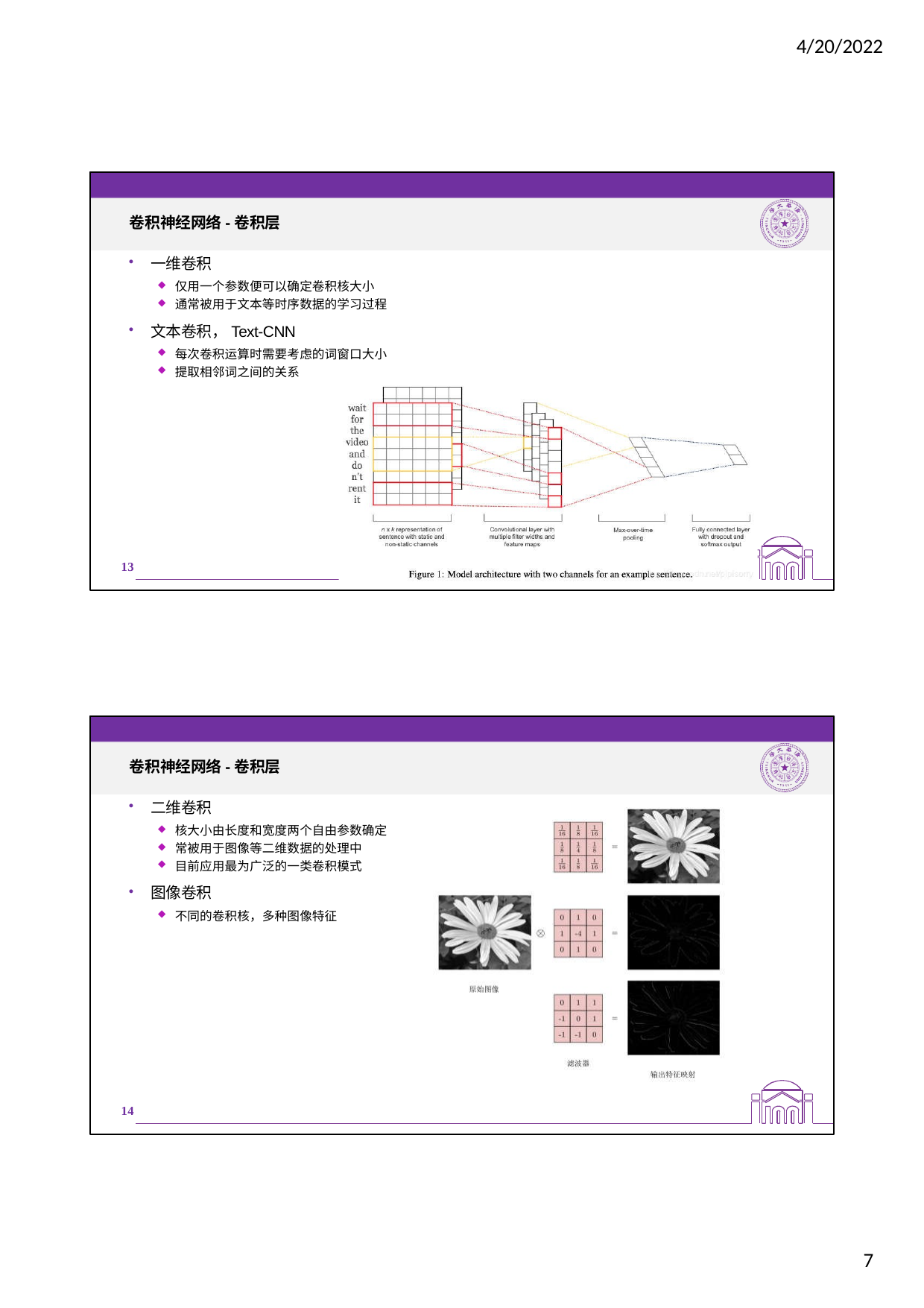

4/20/2022

卷积神经网络-卷积层

一维卷积
仅用一个参数便可以确定卷积核大小
通常被用于文本等时序数据的学习过程
文本卷积，Text-CNN
每次卷积运算时需要考虑的词窗口大小
提取相邻词之间的关系

13

卷积神经网络-卷积层

二维卷积
核大小由长度和宽度两个自由参数确定
常被用于图像等二维数据的处理中
目前应用最为广泛的一类卷积模式
图像卷积
不同的卷积核，多种图像特征

14

7